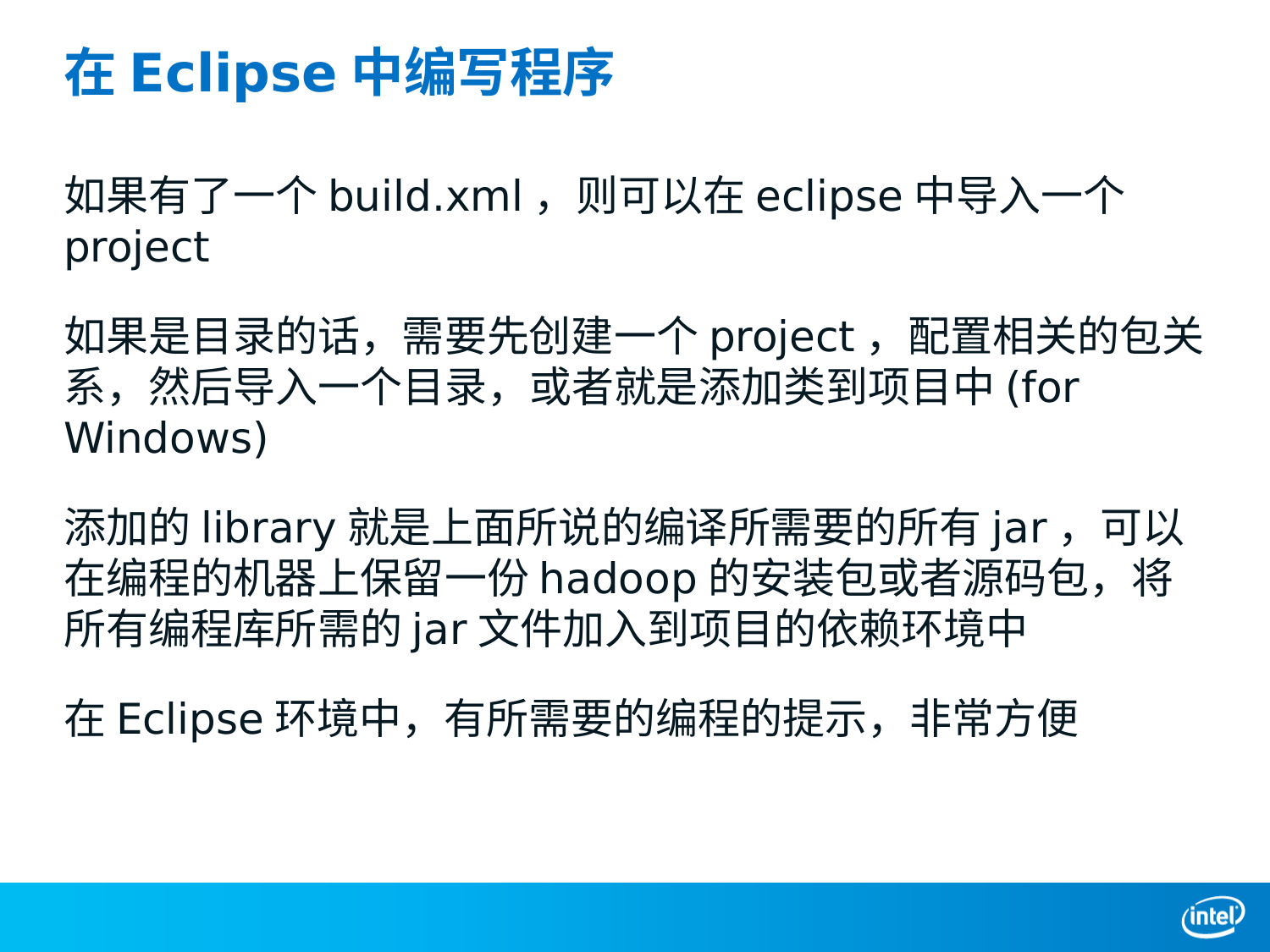

# 在Eclipse中编写程序
如果有了一个build.xml，则可以在eclipse中导入一个project
如果是目录的话，需要先创建一个project，配置相关的包关系，然后导入一个目录，或者就是添加类到项目中(for Windows)
添加的library就是上面所说的编译所需要的所有jar，可以在编程的机器上保留一份hadoop的安装包或者源码包，将所有编程库所需的jar文件加入到项目的依赖环境中
在Eclipse环境中，有所需要的编程的提示，非常方便